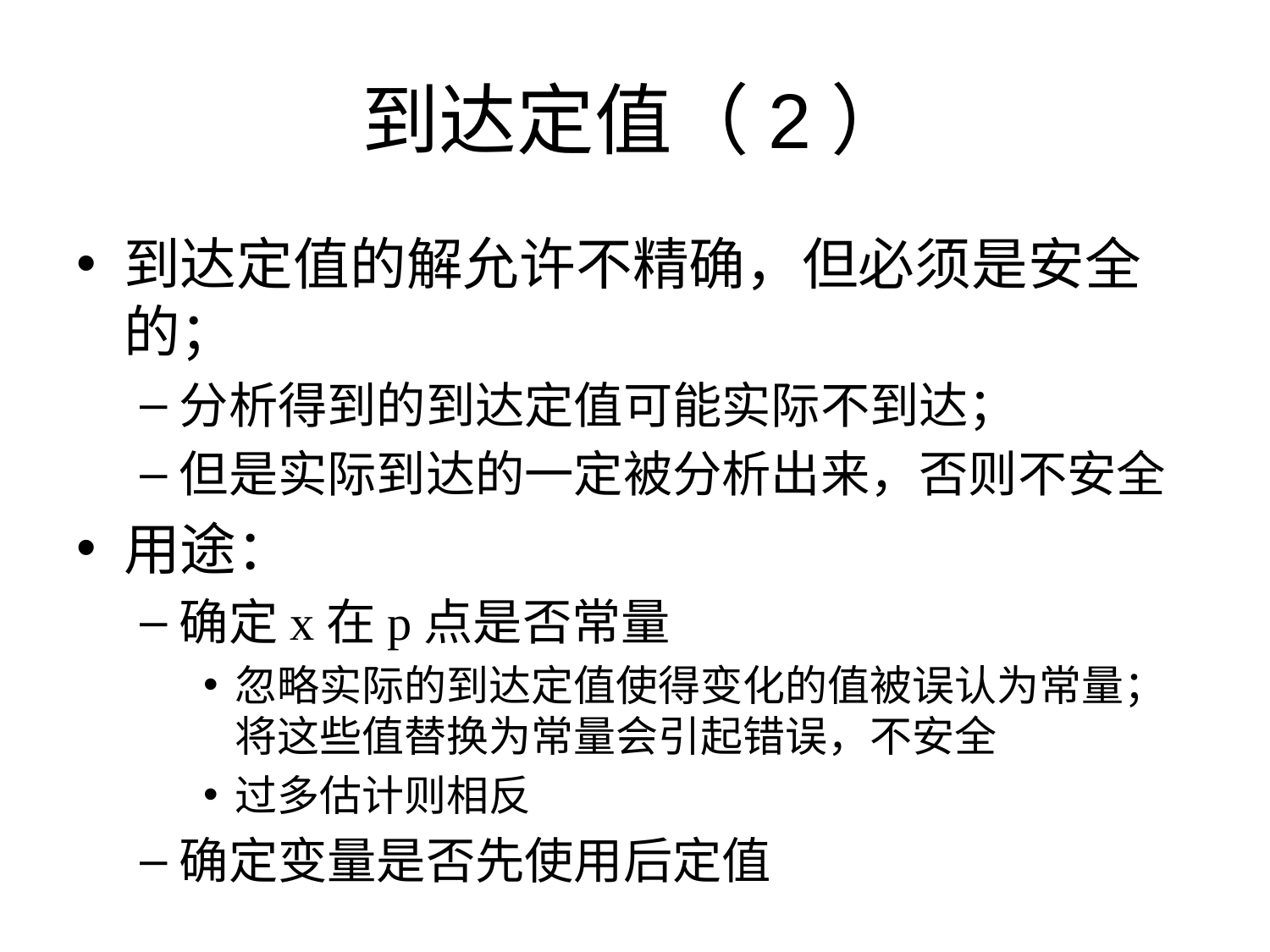

# 到达定值（2）
到达定值的解允许不精确，但必须是安全的；
分析得到的到达定值可能实际不到达；
但是实际到达的一定被分析出来，否则不安全
用途：
确定x在p点是否常量
忽略实际的到达定值使得变化的值被误认为常量；将这些值替换为常量会引起错误，不安全
过多估计则相反
确定变量是否先使用后定值